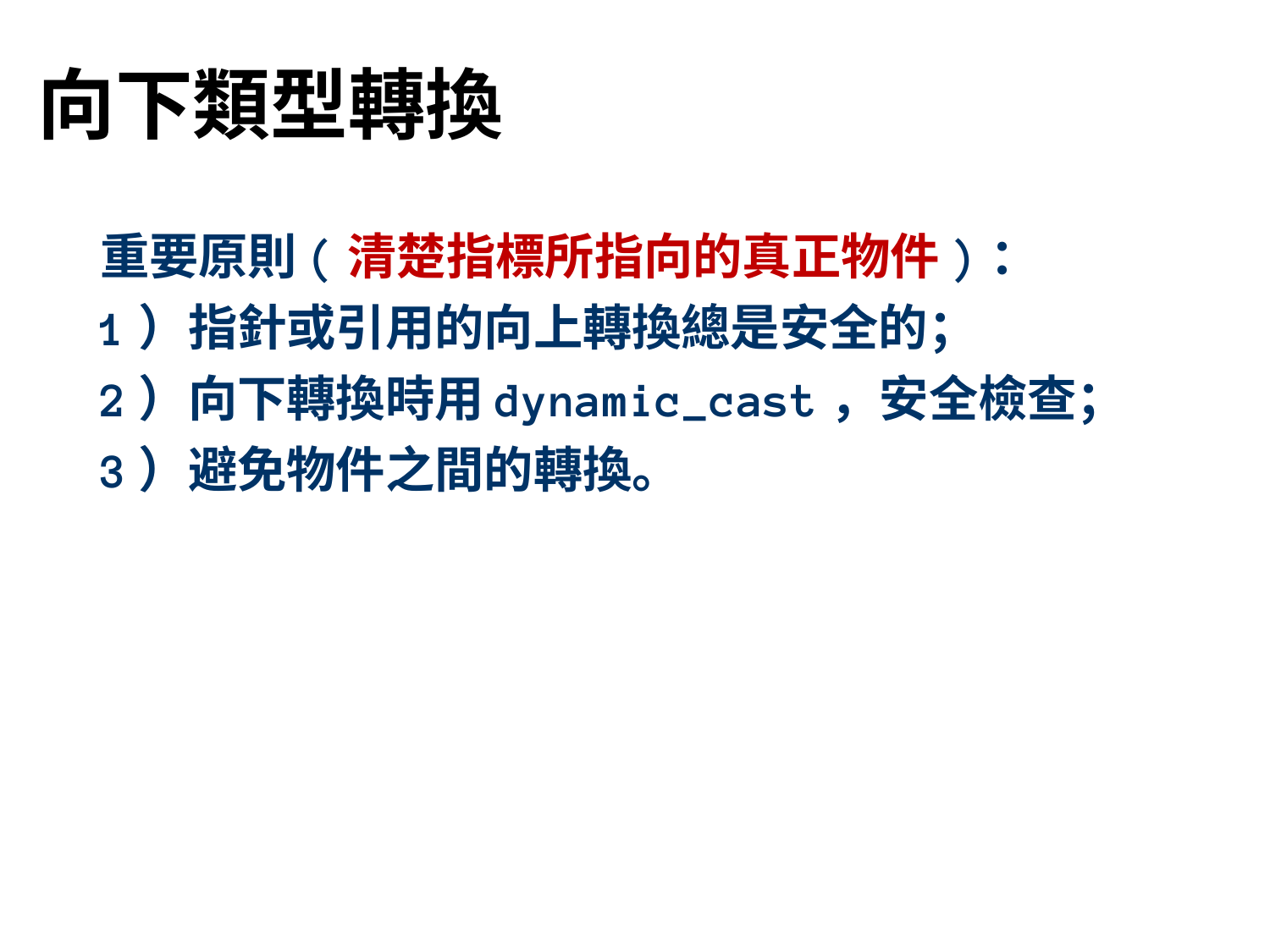

# 向下類型轉換
重要原則(清楚指標所指向的真正物件)：
1）指針或引用的向上轉換總是安全的；
2）向下轉換時用dynamic_cast，安全檢查；
3）避免物件之間的轉換。